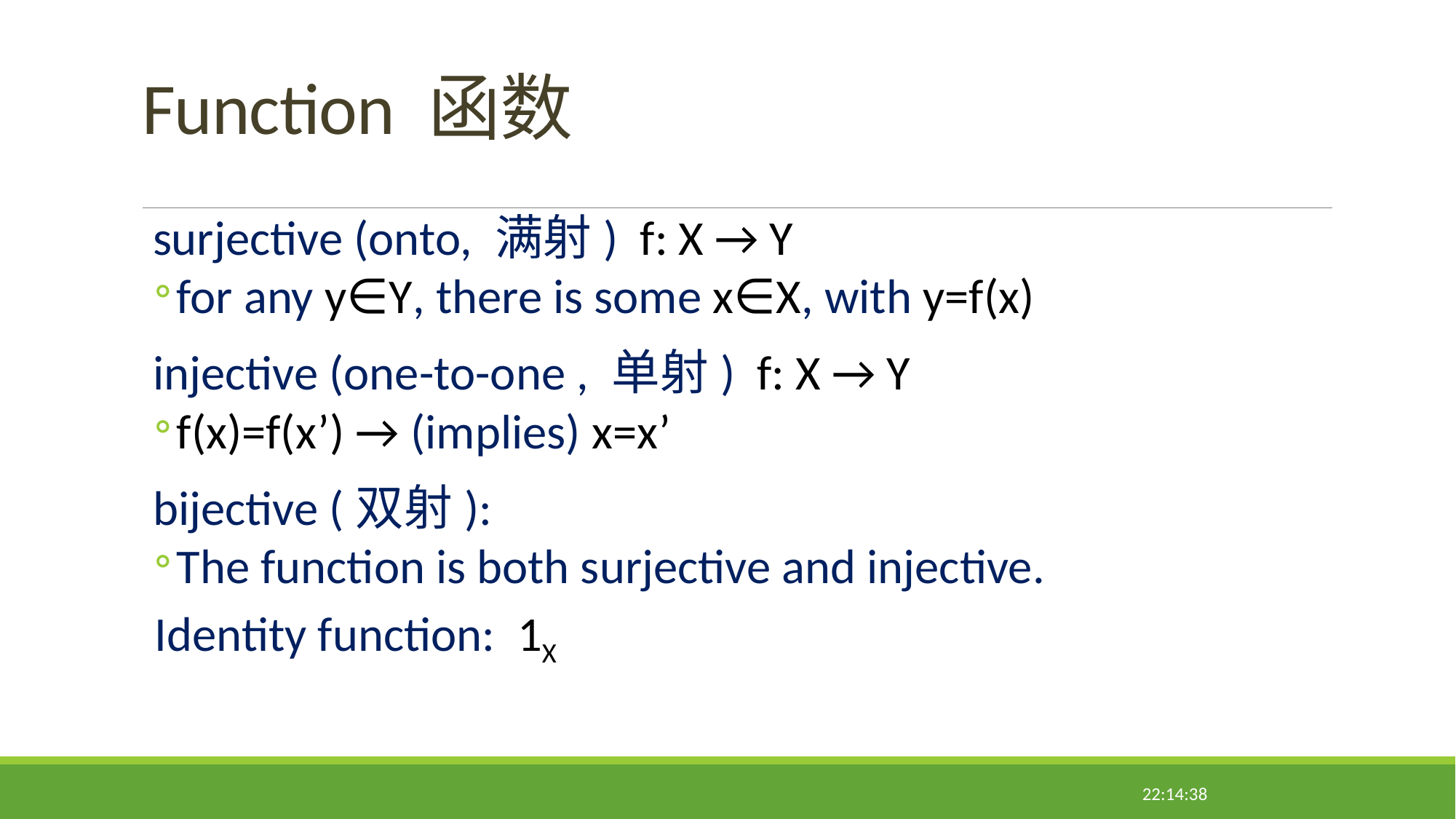

# Function 函数
 surjective (onto, 满射)  f: X → Y
for any y∈Y, there is some x∈X, with y=f(x)
 injective (one-to-one , 单射)  f: X → Y
f(x)=f(x’) → (implies) x=x’
 bijective (双射):
The function is both surjective and injective.
Identity function:  1X
22:14:38